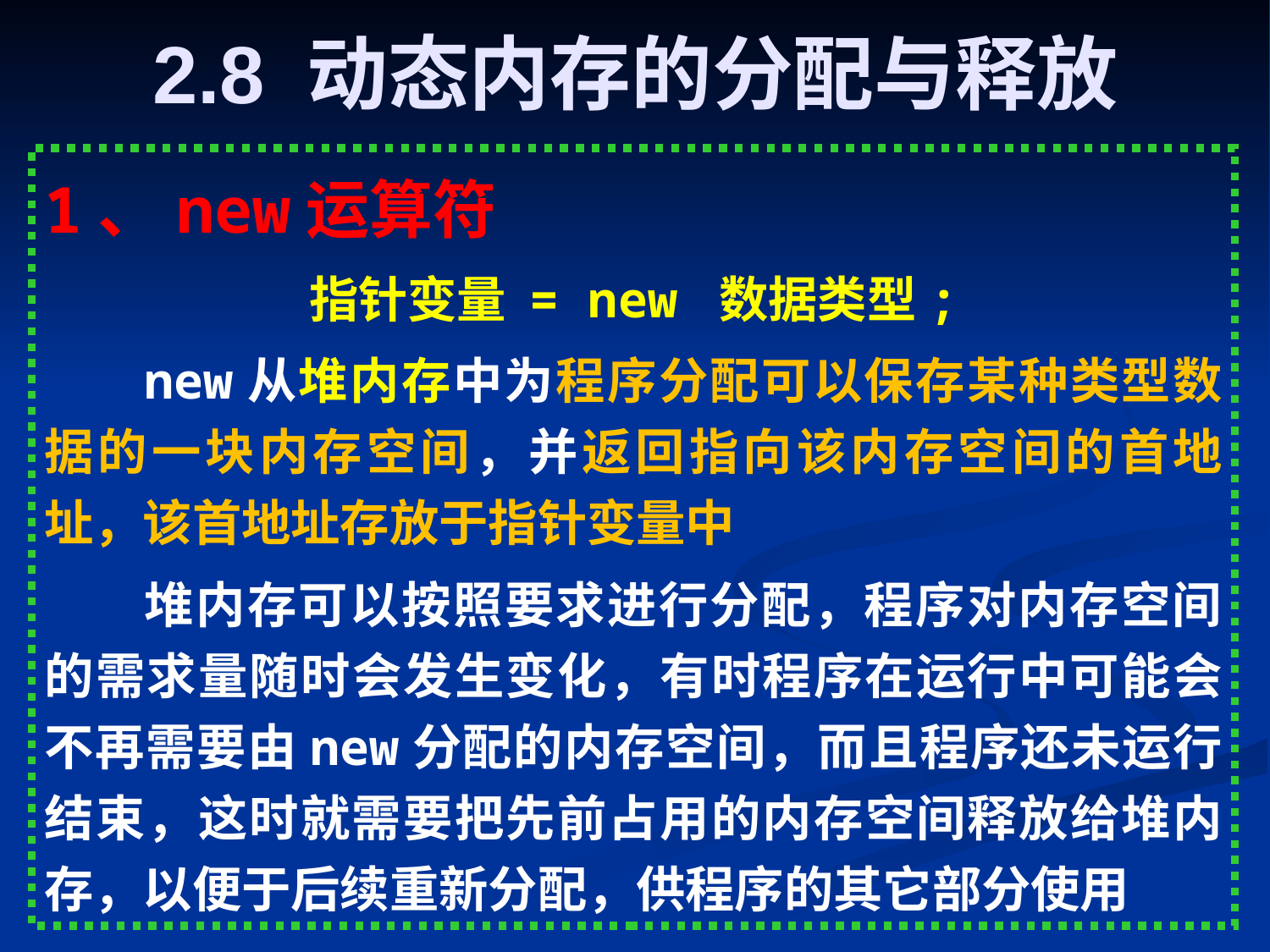

# 2.8 动态内存的分配与释放
1、new运算符
指针变量 = new 数据类型;
new从堆内存中为程序分配可以保存某种类型数据的一块内存空间，并返回指向该内存空间的首地址，该首地址存放于指针变量中
堆内存可以按照要求进行分配，程序对内存空间的需求量随时会发生变化，有时程序在运行中可能会不再需要由new分配的内存空间，而且程序还未运行结束，这时就需要把先前占用的内存空间释放给堆内存，以便于后续重新分配，供程序的其它部分使用